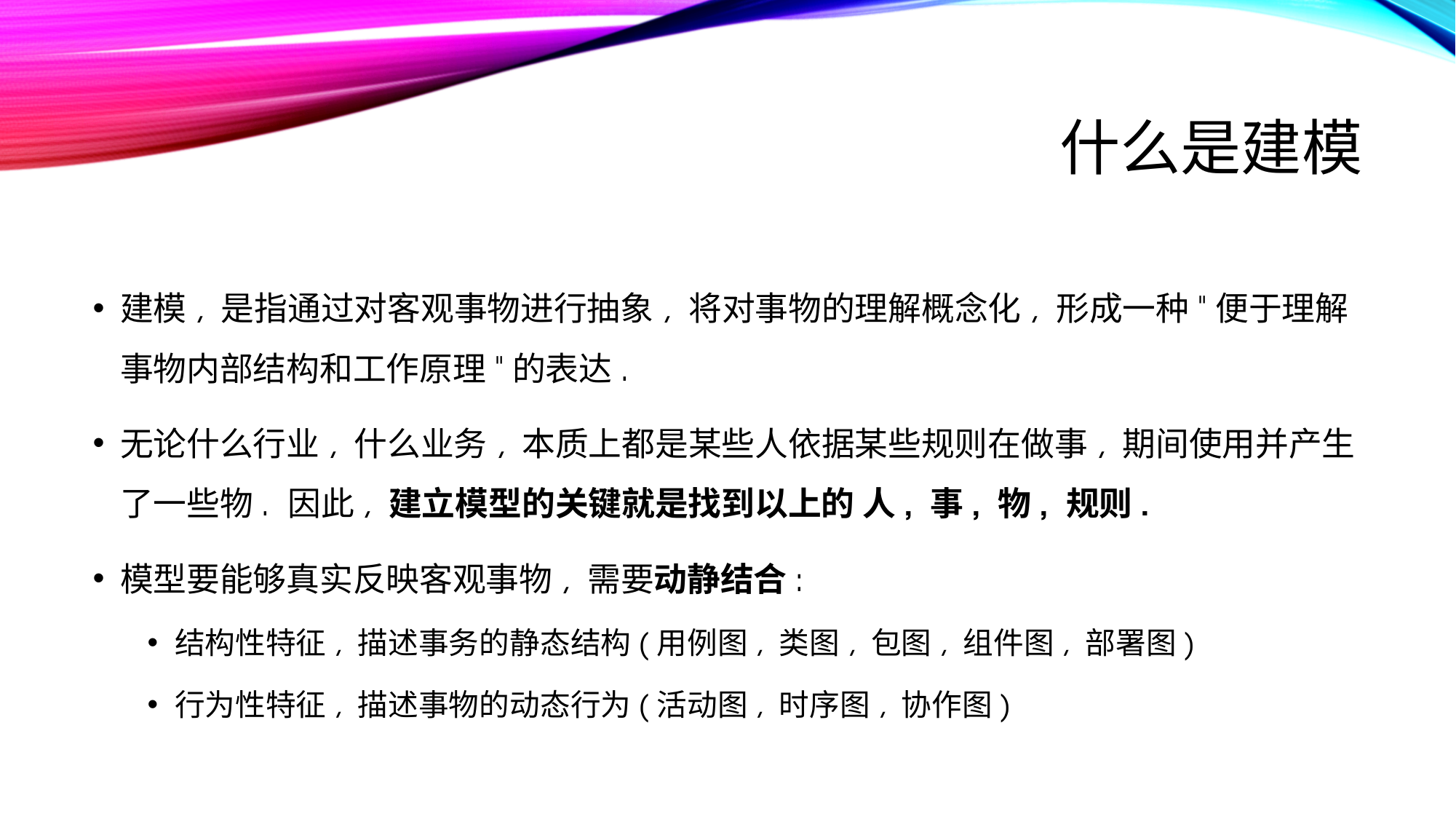

# 什么是建模
建模, 是指通过对客观事物进行抽象, 将对事物的理解概念化, 形成一种"便于理解事物内部结构和工作原理"的表达.
无论什么行业, 什么业务, 本质上都是某些人依据某些规则在做事, 期间使用并产生了一些物. 因此, 建立模型的关键就是找到以上的 人, 事, 物, 规则.
模型要能够真实反映客观事物, 需要动静结合:
结构性特征, 描述事务的静态结构(用例图, 类图, 包图, 组件图, 部署图)
行为性特征, 描述事物的动态行为(活动图, 时序图, 协作图)